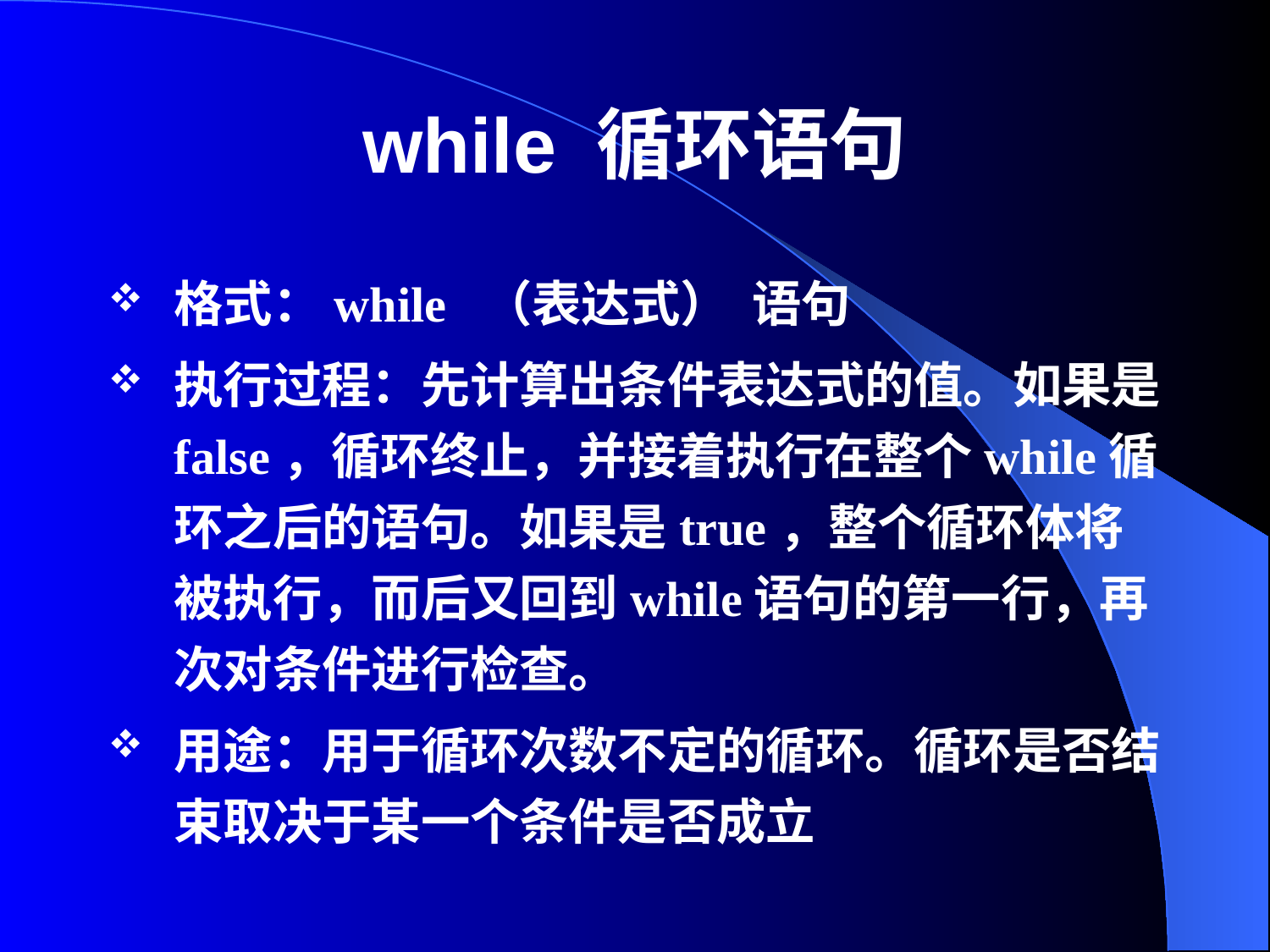

# while 循环语句
格式：while  （表达式）  语句
执行过程：先计算出条件表达式的值。如果是false，循环终止，并接着执行在整个while循环之后的语句。如果是true，整个循环体将被执行，而后又回到while语句的第一行，再次对条件进行检查。
用途：用于循环次数不定的循环。循环是否结束取决于某一个条件是否成立